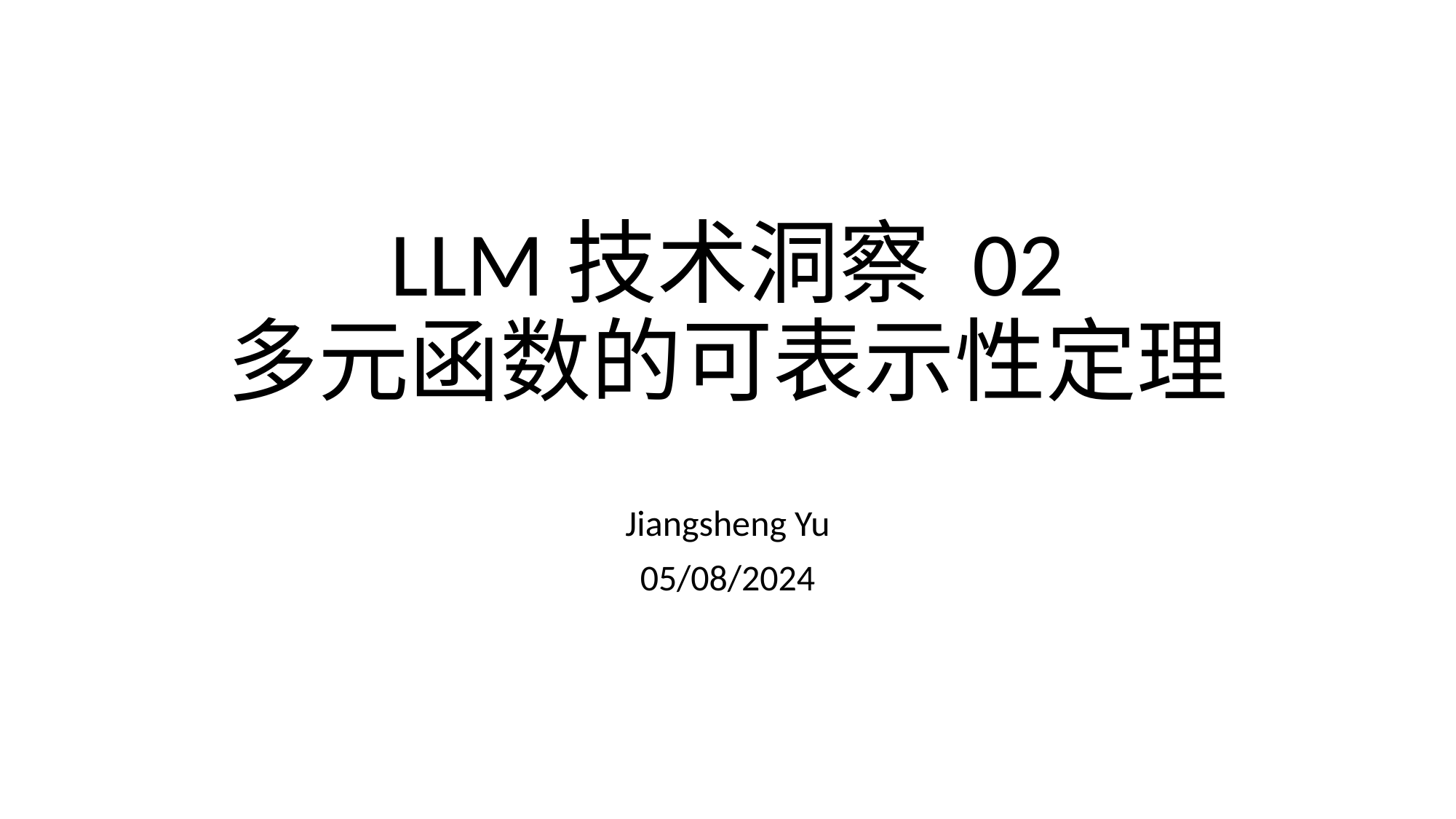

# LLM技术洞察 02 多元函数的可表示性定理
Jiangsheng Yu
05/08/2024